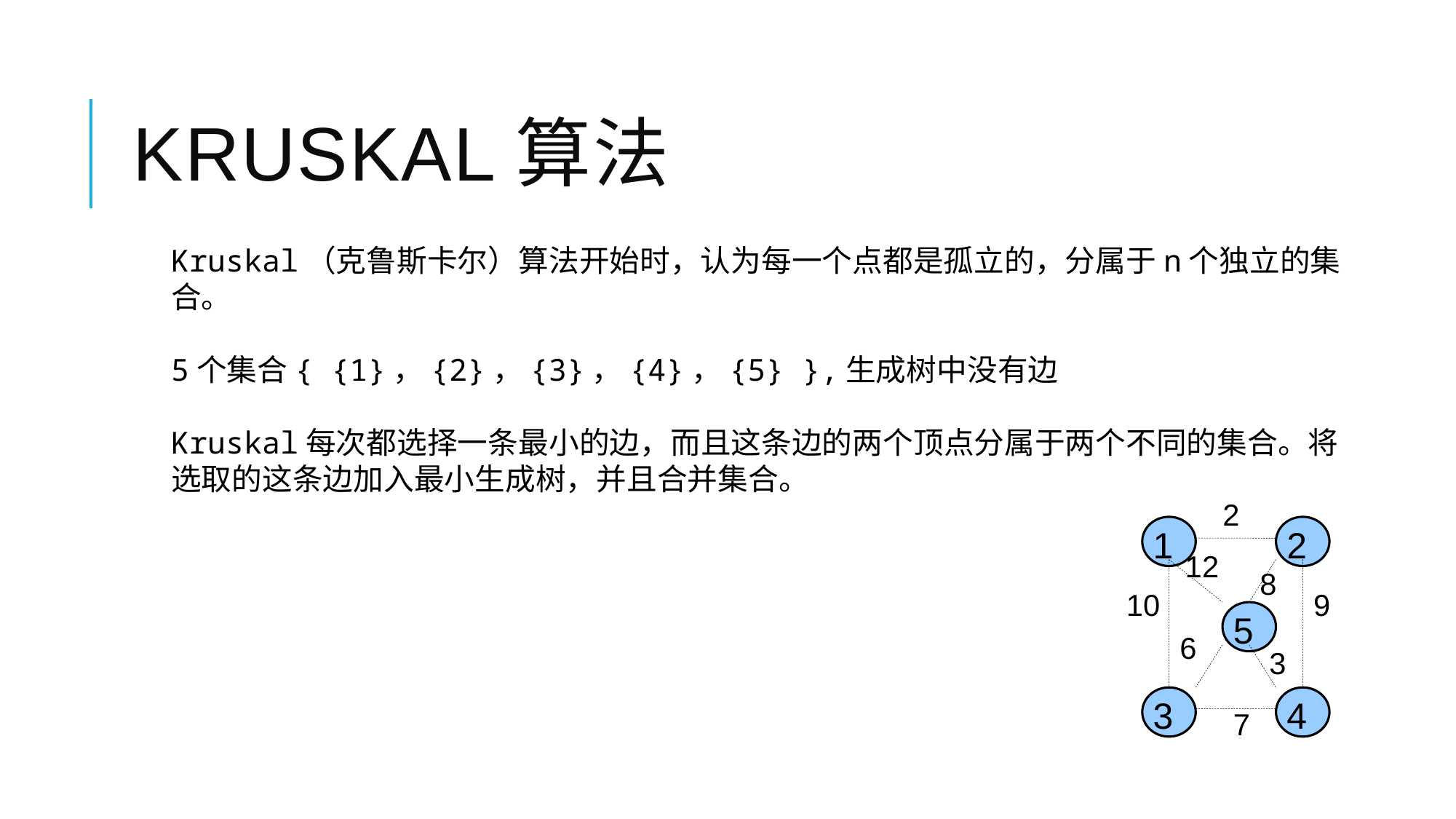

Kruskal算法

Kruskal（克鲁斯卡尔）算法开始时，认为每一个点都是孤立的，分属于n个独立的集合。

5个集合{ {1}，{2}，{3}，{4}，{5} },生成树中没有边

Kruskal每次都选择一条最小的边，而且这条边的两个顶点分属于两个不同的集合。将选取的这条边加入最小生成树，并且合并集合。

2

1

2

12

8

10

9

5

6

3

3

4

7